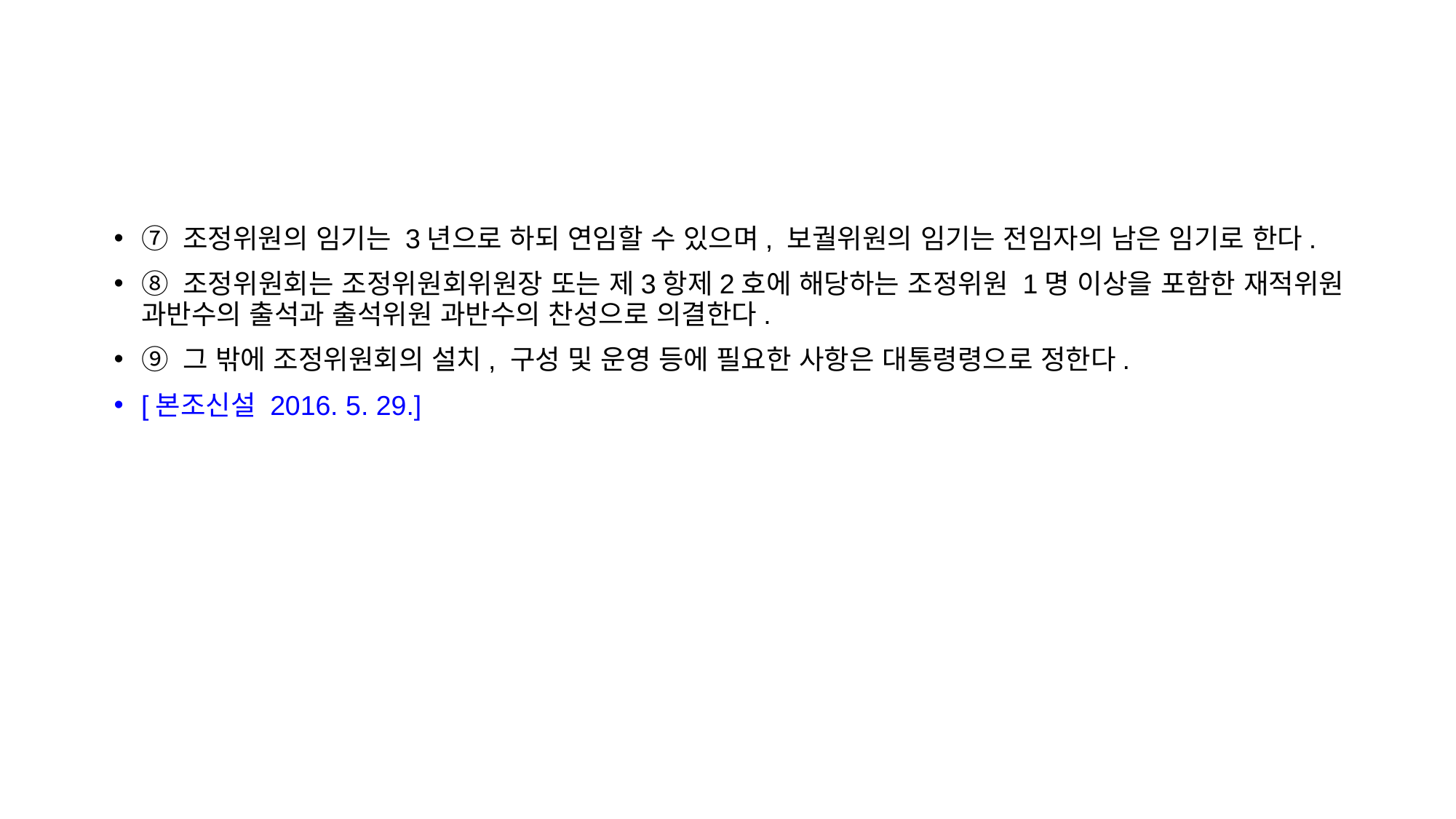

⑦ 조정위원의 임기는 3년으로 하되 연임할 수 있으며, 보궐위원의 임기는 전임자의 남은 임기로 한다.
⑧ 조정위원회는 조정위원회위원장 또는 제3항제2호에 해당하는 조정위원 1명 이상을 포함한 재적위원 과반수의 출석과 출석위원 과반수의 찬성으로 의결한다.
⑨ 그 밖에 조정위원회의 설치, 구성 및 운영 등에 필요한 사항은 대통령령으로 정한다.
[본조신설 2016. 5. 29.]